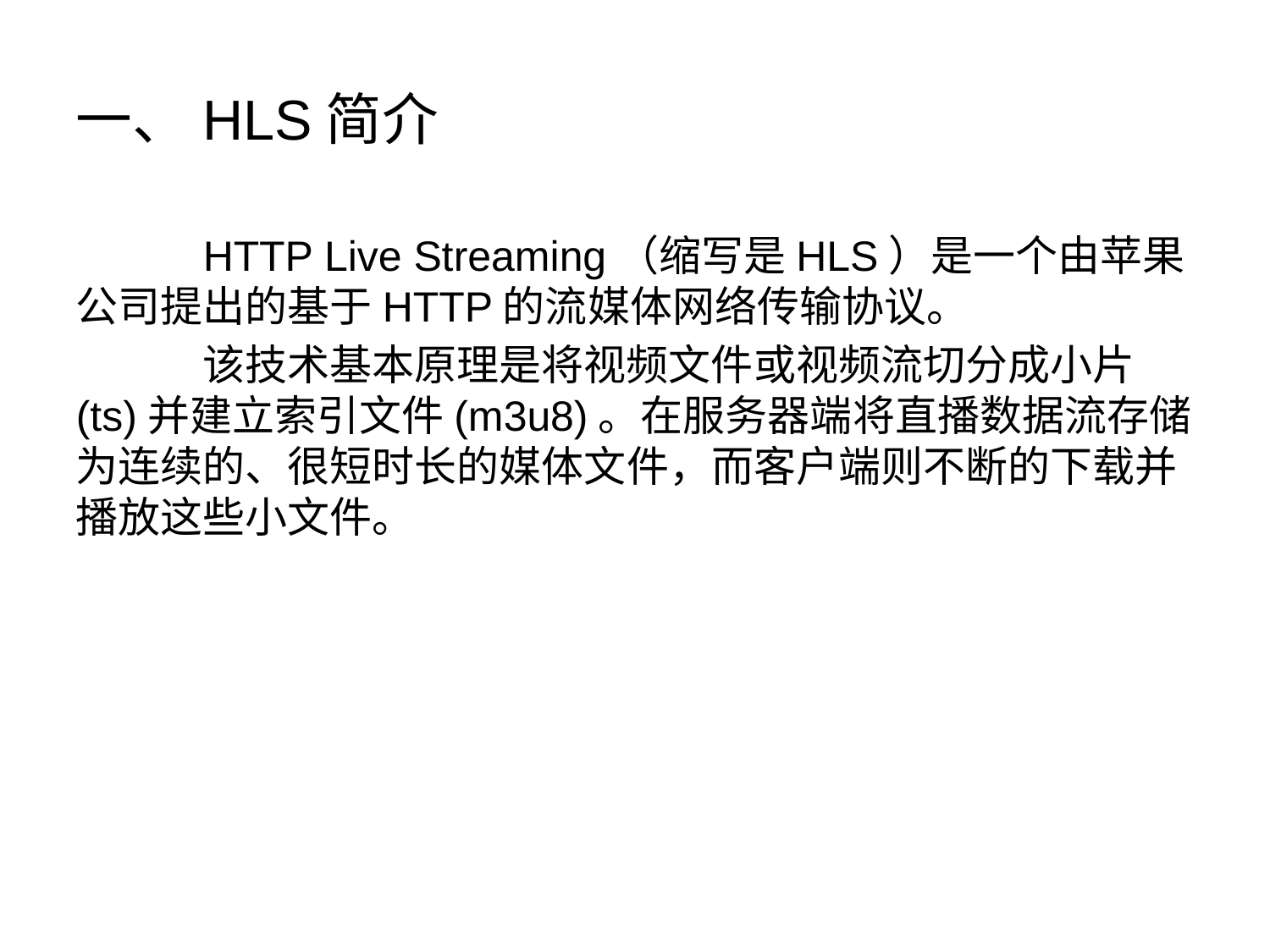

# 一、HLS简介
	HTTP Live Streaming（缩写是HLS）是一个由苹果公司提出的基于HTTP的流媒体网络传输协议。
	该技术基本原理是将视频文件或视频流切分成小片(ts)并建立索引文件(m3u8)。在服务器端将直播数据流存储为连续的、很短时长的媒体文件，而客户端则不断的下载并播放这些小文件。